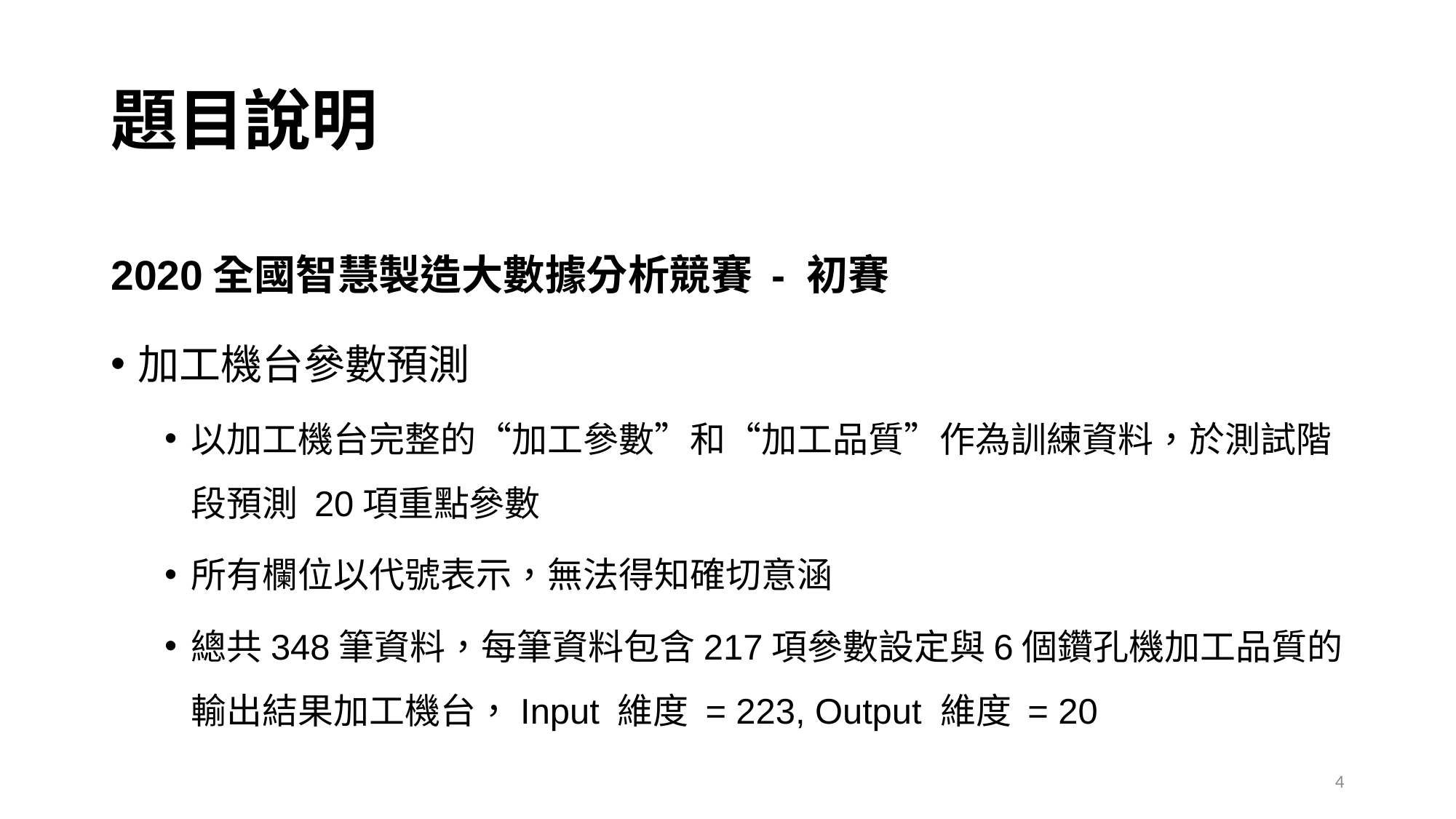

# 題目說明
2020全國智慧製造大數據分析競賽 - 初賽
加工機台參數預測
以加工機台完整的“加工參數”和“加工品質”作為訓練資料，於測試階段預測 20項重點參數
所有欄位以代號表示，無法得知確切意涵
總共348筆資料，每筆資料包含217項參數設定與6個鑽孔機加工品質的輸出結果加工機台，Input 維度 = 223, Output 維度 = 20
4